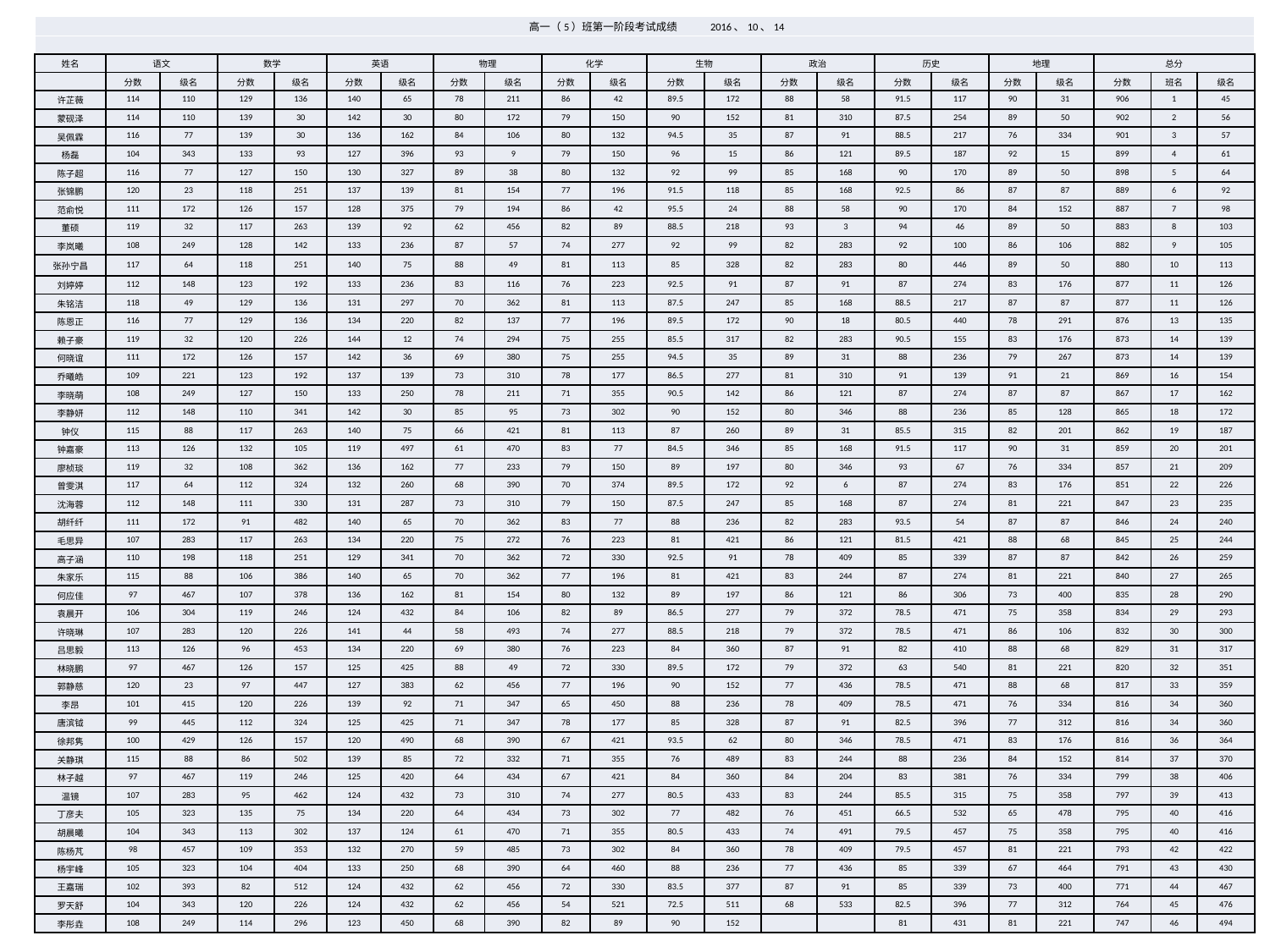

| 高一（5）班第一阶段考试成绩 2016、10、14 |  |  |  |  |  |  |  |  |  |  |  |  |  |  |  |  |  |  |  |  |  |
| --- | --- | --- | --- | --- | --- | --- | --- | --- | --- | --- | --- | --- | --- | --- | --- | --- | --- | --- | --- | --- | --- |
|  |  |  |  |  |  |  |  |  |  |  |  |  |  |  |  |  |  |  |  |  |  |
| 姓名 | 语文 |  | 数学 |  | 英语 |  | 物理 |  | 化学 |  | 生物 |  | 政治 |  | 历史 |  | 地理 |  | 总分 |  |  |
|  | 分数 | 级名 | 分数 | 级名 | 分数 | 级名 | 分数 | 级名 | 分数 | 级名 | 分数 | 级名 | 分数 | 级名 | 分数 | 级名 | 分数 | 级名 | 分数 | 班名 | 级名 |
| 许芷薇 | 114 | 110 | 129 | 136 | 140 | 65 | 78 | 211 | 86 | 42 | 89.5 | 172 | 88 | 58 | 91.5 | 117 | 90 | 31 | 906 | 1 | 45 |
| 蒙砚泽 | 114 | 110 | 139 | 30 | 142 | 30 | 80 | 172 | 79 | 150 | 90 | 152 | 81 | 310 | 87.5 | 254 | 89 | 50 | 902 | 2 | 56 |
| 吴佩霖 | 116 | 77 | 139 | 30 | 136 | 162 | 84 | 106 | 80 | 132 | 94.5 | 35 | 87 | 91 | 88.5 | 217 | 76 | 334 | 901 | 3 | 57 |
| 杨磊 | 104 | 343 | 133 | 93 | 127 | 396 | 93 | 9 | 79 | 150 | 96 | 15 | 86 | 121 | 89.5 | 187 | 92 | 15 | 899 | 4 | 61 |
| 陈子超 | 116 | 77 | 127 | 150 | 130 | 327 | 89 | 38 | 80 | 132 | 92 | 99 | 85 | 168 | 90 | 170 | 89 | 50 | 898 | 5 | 64 |
| 张锦鹏 | 120 | 23 | 118 | 251 | 137 | 139 | 81 | 154 | 77 | 196 | 91.5 | 118 | 85 | 168 | 92.5 | 86 | 87 | 87 | 889 | 6 | 92 |
| 范俞悦 | 111 | 172 | 126 | 157 | 128 | 375 | 79 | 194 | 86 | 42 | 95.5 | 24 | 88 | 58 | 90 | 170 | 84 | 152 | 887 | 7 | 98 |
| 董硕 | 119 | 32 | 117 | 263 | 139 | 92 | 62 | 456 | 82 | 89 | 88.5 | 218 | 93 | 3 | 94 | 46 | 89 | 50 | 883 | 8 | 103 |
| 李岚曦 | 108 | 249 | 128 | 142 | 133 | 236 | 87 | 57 | 74 | 277 | 92 | 99 | 82 | 283 | 92 | 100 | 86 | 106 | 882 | 9 | 105 |
| 张孙宁昌 | 117 | 64 | 118 | 251 | 140 | 75 | 88 | 49 | 81 | 113 | 85 | 328 | 82 | 283 | 80 | 446 | 89 | 50 | 880 | 10 | 113 |
| 刘婷婷 | 112 | 148 | 123 | 192 | 133 | 236 | 83 | 116 | 76 | 223 | 92.5 | 91 | 87 | 91 | 87 | 274 | 83 | 176 | 877 | 11 | 126 |
| 朱铭洁 | 118 | 49 | 129 | 136 | 131 | 297 | 70 | 362 | 81 | 113 | 87.5 | 247 | 85 | 168 | 88.5 | 217 | 87 | 87 | 877 | 11 | 126 |
| 陈恩正 | 116 | 77 | 129 | 136 | 134 | 220 | 82 | 137 | 77 | 196 | 89.5 | 172 | 90 | 18 | 80.5 | 440 | 78 | 291 | 876 | 13 | 135 |
| 赖子豪 | 119 | 32 | 120 | 226 | 144 | 12 | 74 | 294 | 75 | 255 | 85.5 | 317 | 82 | 283 | 90.5 | 155 | 83 | 176 | 873 | 14 | 139 |
| 何晓谊 | 111 | 172 | 126 | 157 | 142 | 36 | 69 | 380 | 75 | 255 | 94.5 | 35 | 89 | 31 | 88 | 236 | 79 | 267 | 873 | 14 | 139 |
| 乔曦皓 | 109 | 221 | 123 | 192 | 137 | 139 | 73 | 310 | 78 | 177 | 86.5 | 277 | 81 | 310 | 91 | 139 | 91 | 21 | 869 | 16 | 154 |
| 李晓萌 | 108 | 249 | 127 | 150 | 133 | 250 | 78 | 211 | 71 | 355 | 90.5 | 142 | 86 | 121 | 87 | 274 | 87 | 87 | 867 | 17 | 162 |
| 李静妍 | 112 | 148 | 110 | 341 | 142 | 30 | 85 | 95 | 73 | 302 | 90 | 152 | 80 | 346 | 88 | 236 | 85 | 128 | 865 | 18 | 172 |
| 钟仪 | 115 | 88 | 117 | 263 | 140 | 75 | 66 | 421 | 81 | 113 | 87 | 260 | 89 | 31 | 85.5 | 315 | 82 | 201 | 862 | 19 | 187 |
| 钟嘉豪 | 113 | 126 | 132 | 105 | 119 | 497 | 61 | 470 | 83 | 77 | 84.5 | 346 | 85 | 168 | 91.5 | 117 | 90 | 31 | 859 | 20 | 201 |
| 廖桢琰 | 119 | 32 | 108 | 362 | 136 | 162 | 77 | 233 | 79 | 150 | 89 | 197 | 80 | 346 | 93 | 67 | 76 | 334 | 857 | 21 | 209 |
| 曾雯淇 | 117 | 64 | 112 | 324 | 132 | 260 | 68 | 390 | 70 | 374 | 89.5 | 172 | 92 | 6 | 87 | 274 | 83 | 176 | 851 | 22 | 226 |
| 沈海蓉 | 112 | 148 | 111 | 330 | 131 | 287 | 73 | 310 | 79 | 150 | 87.5 | 247 | 85 | 168 | 87 | 274 | 81 | 221 | 847 | 23 | 235 |
| 胡纤纤 | 111 | 172 | 91 | 482 | 140 | 65 | 70 | 362 | 83 | 77 | 88 | 236 | 82 | 283 | 93.5 | 54 | 87 | 87 | 846 | 24 | 240 |
| 毛思异 | 107 | 283 | 117 | 263 | 134 | 220 | 75 | 272 | 76 | 223 | 81 | 421 | 86 | 121 | 81.5 | 421 | 88 | 68 | 845 | 25 | 244 |
| 高子涵 | 110 | 198 | 118 | 251 | 129 | 341 | 70 | 362 | 72 | 330 | 92.5 | 91 | 78 | 409 | 85 | 339 | 87 | 87 | 842 | 26 | 259 |
| 朱家乐 | 115 | 88 | 106 | 386 | 140 | 65 | 70 | 362 | 77 | 196 | 81 | 421 | 83 | 244 | 87 | 274 | 81 | 221 | 840 | 27 | 265 |
| 何应佳 | 97 | 467 | 107 | 378 | 136 | 162 | 81 | 154 | 80 | 132 | 89 | 197 | 86 | 121 | 86 | 306 | 73 | 400 | 835 | 28 | 290 |
| 袁晨开 | 106 | 304 | 119 | 246 | 124 | 432 | 84 | 106 | 82 | 89 | 86.5 | 277 | 79 | 372 | 78.5 | 471 | 75 | 358 | 834 | 29 | 293 |
| 许晓琳 | 107 | 283 | 120 | 226 | 141 | 44 | 58 | 493 | 74 | 277 | 88.5 | 218 | 79 | 372 | 78.5 | 471 | 86 | 106 | 832 | 30 | 300 |
| 吕思毅 | 113 | 126 | 96 | 453 | 134 | 220 | 69 | 380 | 76 | 223 | 84 | 360 | 87 | 91 | 82 | 410 | 88 | 68 | 829 | 31 | 317 |
| 林晓鹏 | 97 | 467 | 126 | 157 | 125 | 425 | 88 | 49 | 72 | 330 | 89.5 | 172 | 79 | 372 | 63 | 540 | 81 | 221 | 820 | 32 | 351 |
| 郭静慈 | 120 | 23 | 97 | 447 | 127 | 383 | 62 | 456 | 77 | 196 | 90 | 152 | 77 | 436 | 78.5 | 471 | 88 | 68 | 817 | 33 | 359 |
| 李昂 | 101 | 415 | 120 | 226 | 139 | 92 | 71 | 347 | 65 | 450 | 88 | 236 | 78 | 409 | 78.5 | 471 | 76 | 334 | 816 | 34 | 360 |
| 唐滨钺 | 99 | 445 | 112 | 324 | 125 | 425 | 71 | 347 | 78 | 177 | 85 | 328 | 87 | 91 | 82.5 | 396 | 77 | 312 | 816 | 34 | 360 |
| 徐邦隽 | 100 | 429 | 126 | 157 | 120 | 490 | 68 | 390 | 67 | 421 | 93.5 | 62 | 80 | 346 | 78.5 | 471 | 83 | 176 | 816 | 36 | 364 |
| 关静琪 | 115 | 88 | 86 | 502 | 139 | 85 | 72 | 332 | 71 | 355 | 76 | 489 | 83 | 244 | 88 | 236 | 84 | 152 | 814 | 37 | 370 |
| 林子越 | 97 | 467 | 119 | 246 | 125 | 420 | 64 | 434 | 67 | 421 | 84 | 360 | 84 | 204 | 83 | 381 | 76 | 334 | 799 | 38 | 406 |
| 温镜 | 107 | 283 | 95 | 462 | 124 | 432 | 73 | 310 | 74 | 277 | 80.5 | 433 | 83 | 244 | 85.5 | 315 | 75 | 358 | 797 | 39 | 413 |
| 丁彦夫 | 105 | 323 | 135 | 75 | 134 | 220 | 64 | 434 | 73 | 302 | 77 | 482 | 76 | 451 | 66.5 | 532 | 65 | 478 | 795 | 40 | 416 |
| 胡晨曦 | 104 | 343 | 113 | 302 | 137 | 124 | 61 | 470 | 71 | 355 | 80.5 | 433 | 74 | 491 | 79.5 | 457 | 75 | 358 | 795 | 40 | 416 |
| 陈杨芃 | 98 | 457 | 109 | 353 | 132 | 270 | 59 | 485 | 73 | 302 | 84 | 360 | 78 | 409 | 79.5 | 457 | 81 | 221 | 793 | 42 | 422 |
| 杨宇峰 | 105 | 323 | 104 | 404 | 133 | 250 | 68 | 390 | 64 | 460 | 88 | 236 | 77 | 436 | 85 | 339 | 67 | 464 | 791 | 43 | 430 |
| 王嘉瑞 | 102 | 393 | 82 | 512 | 124 | 432 | 62 | 456 | 72 | 330 | 83.5 | 377 | 87 | 91 | 85 | 339 | 73 | 400 | 771 | 44 | 467 |
| 罗天舒 | 104 | 343 | 120 | 226 | 124 | 432 | 62 | 456 | 54 | 521 | 72.5 | 511 | 68 | 533 | 82.5 | 396 | 77 | 312 | 764 | 45 | 476 |
| 李彤垚 | 108 | 249 | 114 | 296 | 123 | 450 | 68 | 390 | 82 | 89 | 90 | 152 |  |  | 81 | 431 | 81 | 221 | 747 | 46 | 494 |